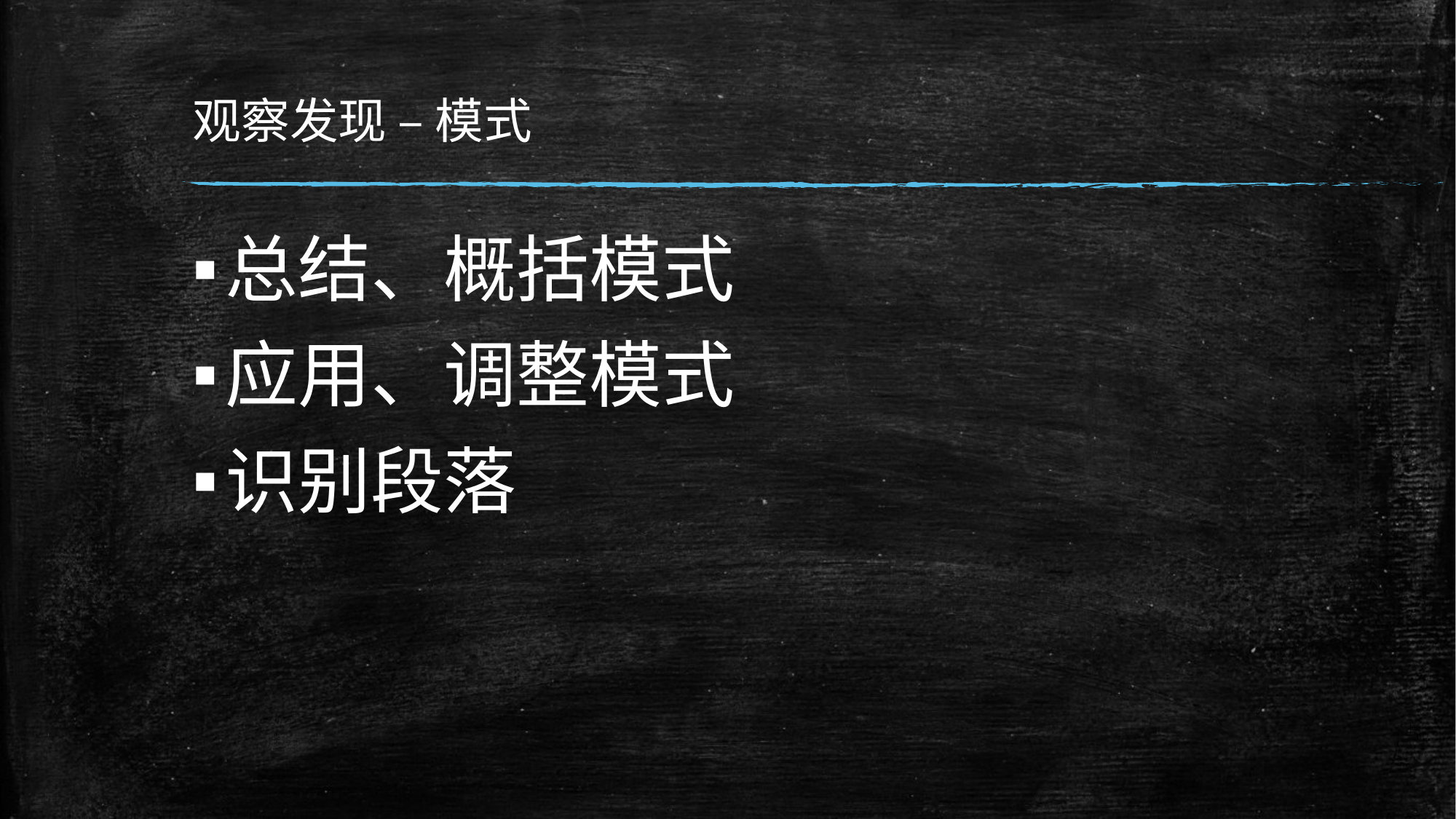

# 观察发现 – 模式
总结、概括模式
应用、调整模式
识别段落